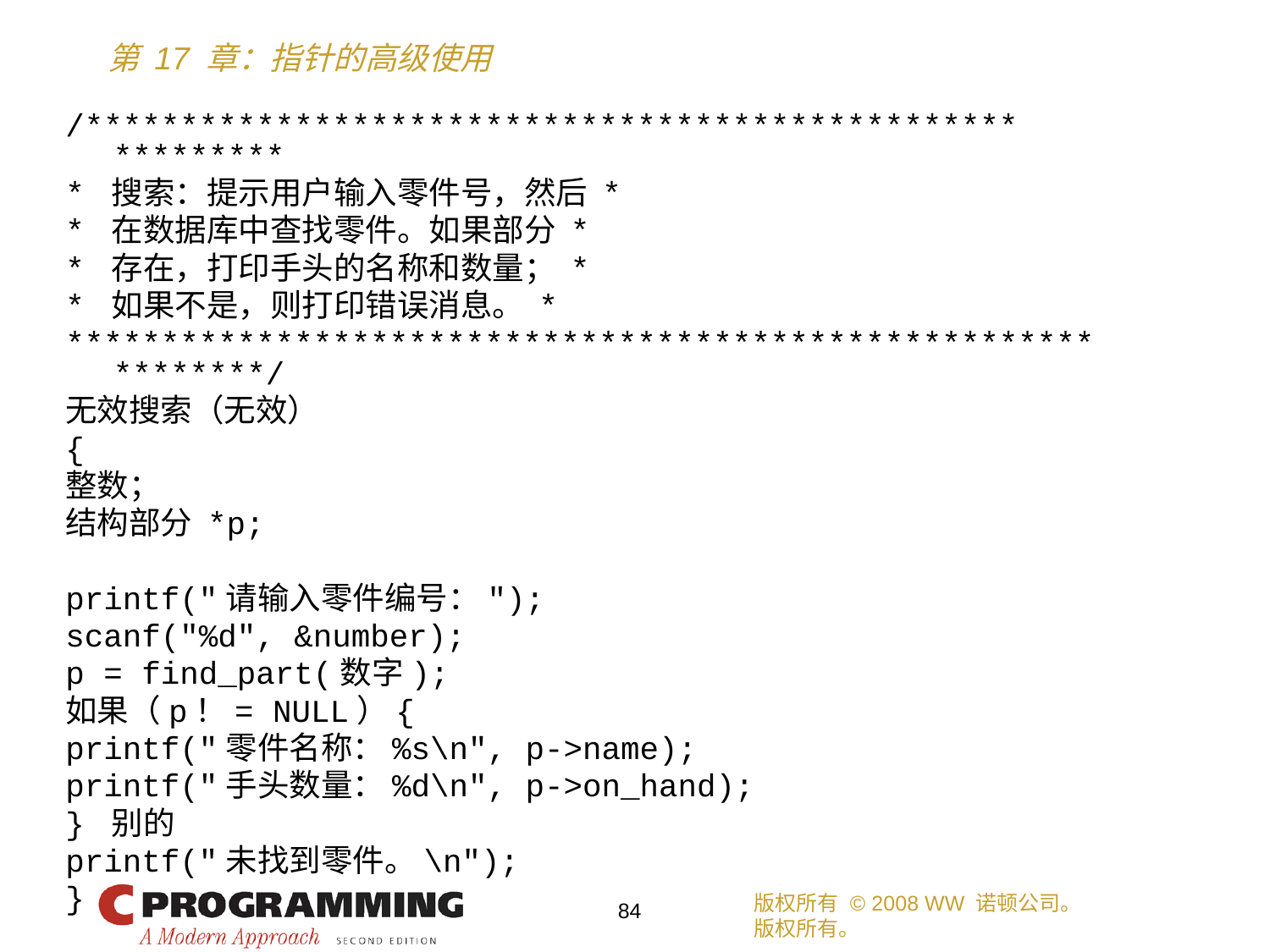

/************************************************* *********
* 搜索：提示用户输入零件号，然后 *
* 在数据库中查找零件。如果部分 *
* 存在，打印手头的名称和数量； *
* 如果不是，则打印错误消息。 *
****************************************************** ********/
无效搜索（无效）
{
整数；
结构部分 *p;

printf("请输入零件编号：");
scanf("%d", &number);
p = find_part(数字);
如果（p！= NULL）{
printf("零件名称：%s\n", p->name);
printf("手头数量：%d\n", p->on_hand);
} 别的
printf("未找到零件。\n");
}
版权所有 © 2008 WW 诺顿公司。
版权所有。
84